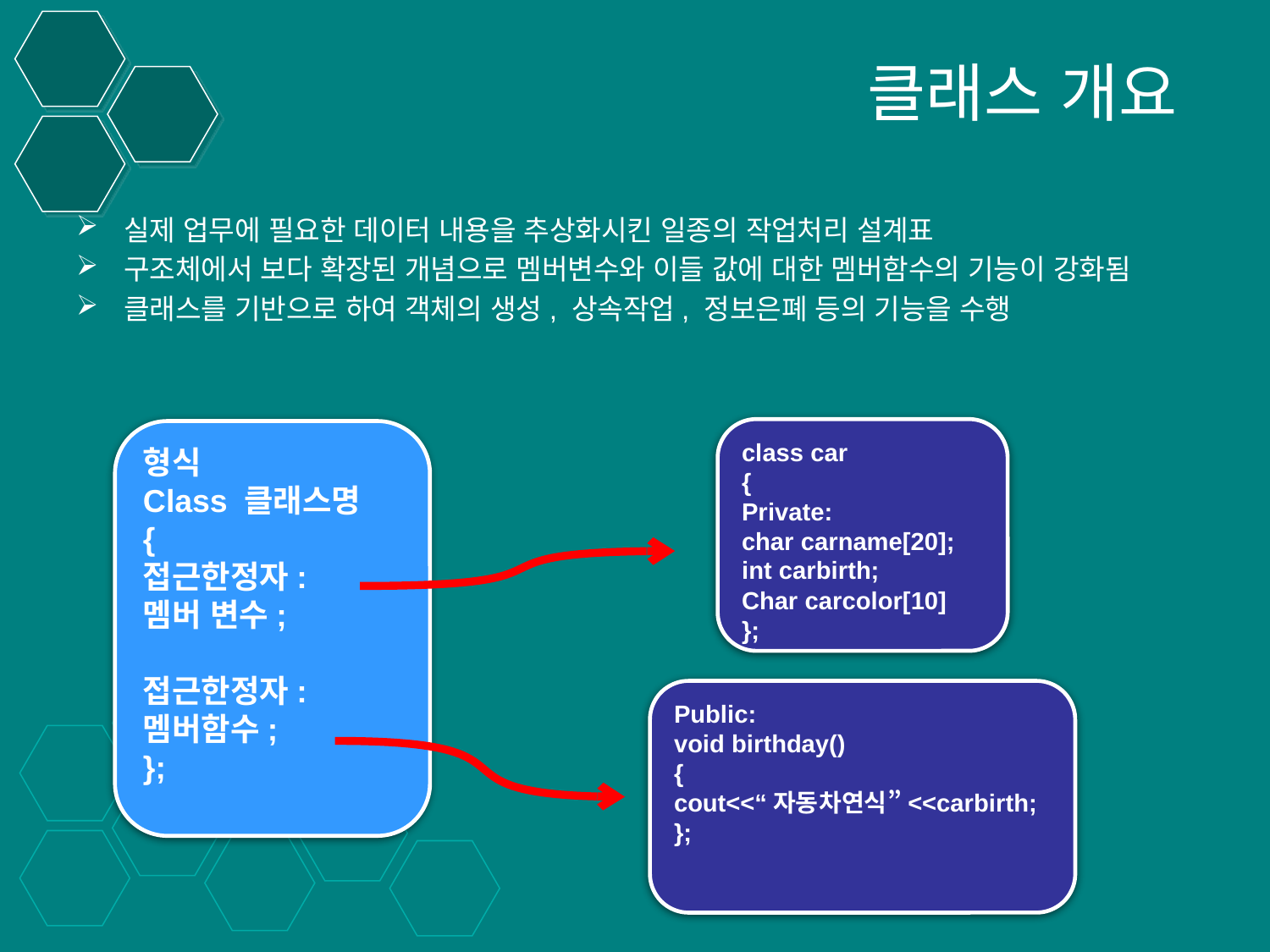

# 클래스 개요
실제 업무에 필요한 데이터 내용을 추상화시킨 일종의 작업처리 설계표
구조체에서 보다 확장된 개념으로 멤버변수와 이들 값에 대한 멤버함수의 기능이 강화됨
클래스를 기반으로 하여 객체의 생성, 상속작업, 정보은폐 등의 기능을 수행
class car
{
Private:
char carname[20];
int carbirth;
Char carcolor[10]
};
형식
Class 클래스명
{
접근한정자:
멤버 변수;

접근한정자:
멤버함수;
};
Public:
void birthday()
{
cout<<“자동차연식”<<carbirth;
};